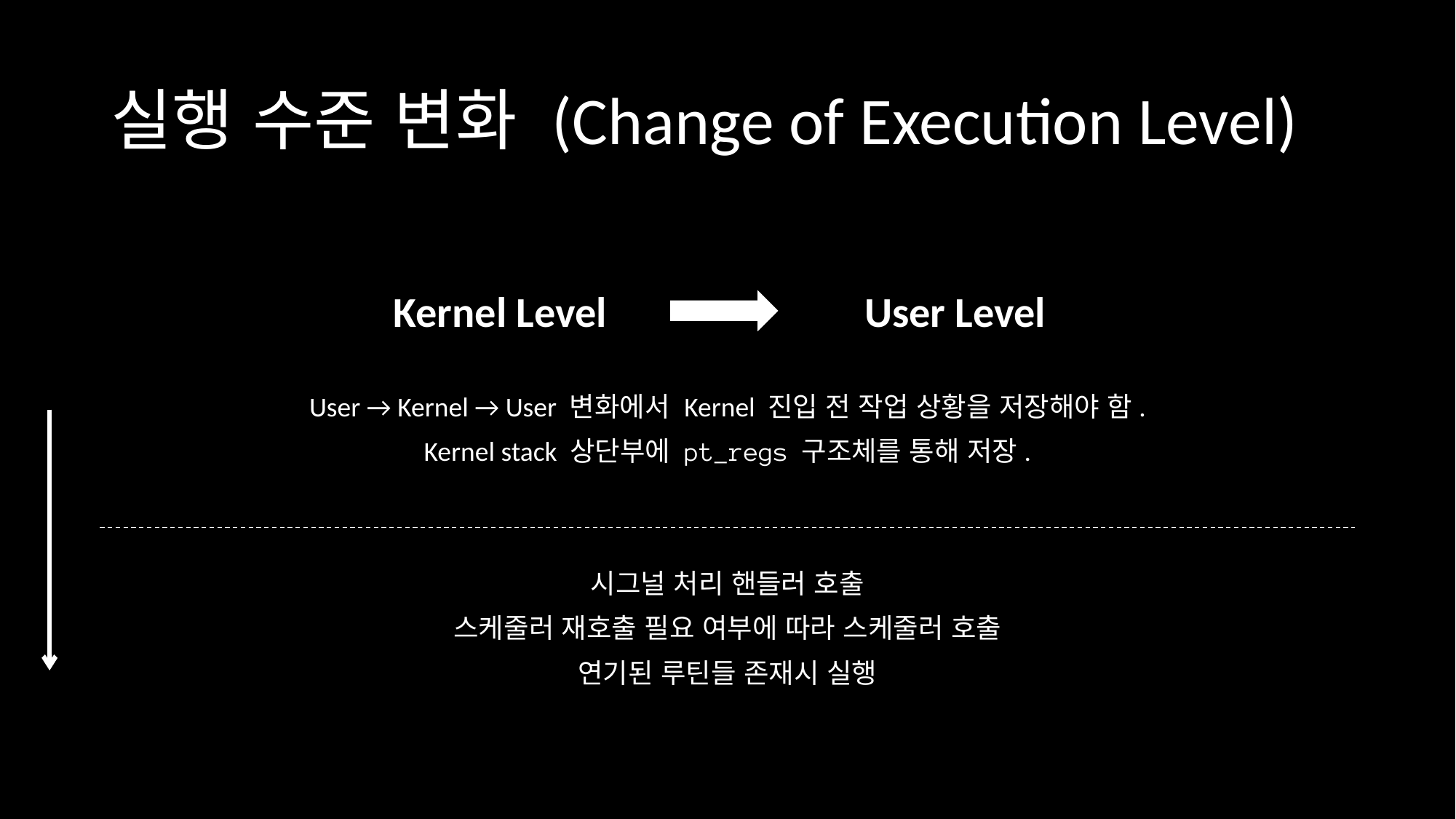

# 실행 수준 변화 (Change of Execution Level)
Kernel Level
User Level

User → Kernel → User 변화에서 Kernel 진입 전 작업 상황을 저장해야 함.
Kernel stack 상단부에 pt_regs 구조체를 통해 저장.
시그널 처리 핸들러 호출
스케줄러 재호출 필요 여부에 따라 스케줄러 호출
연기된 루틴들 존재시 실행